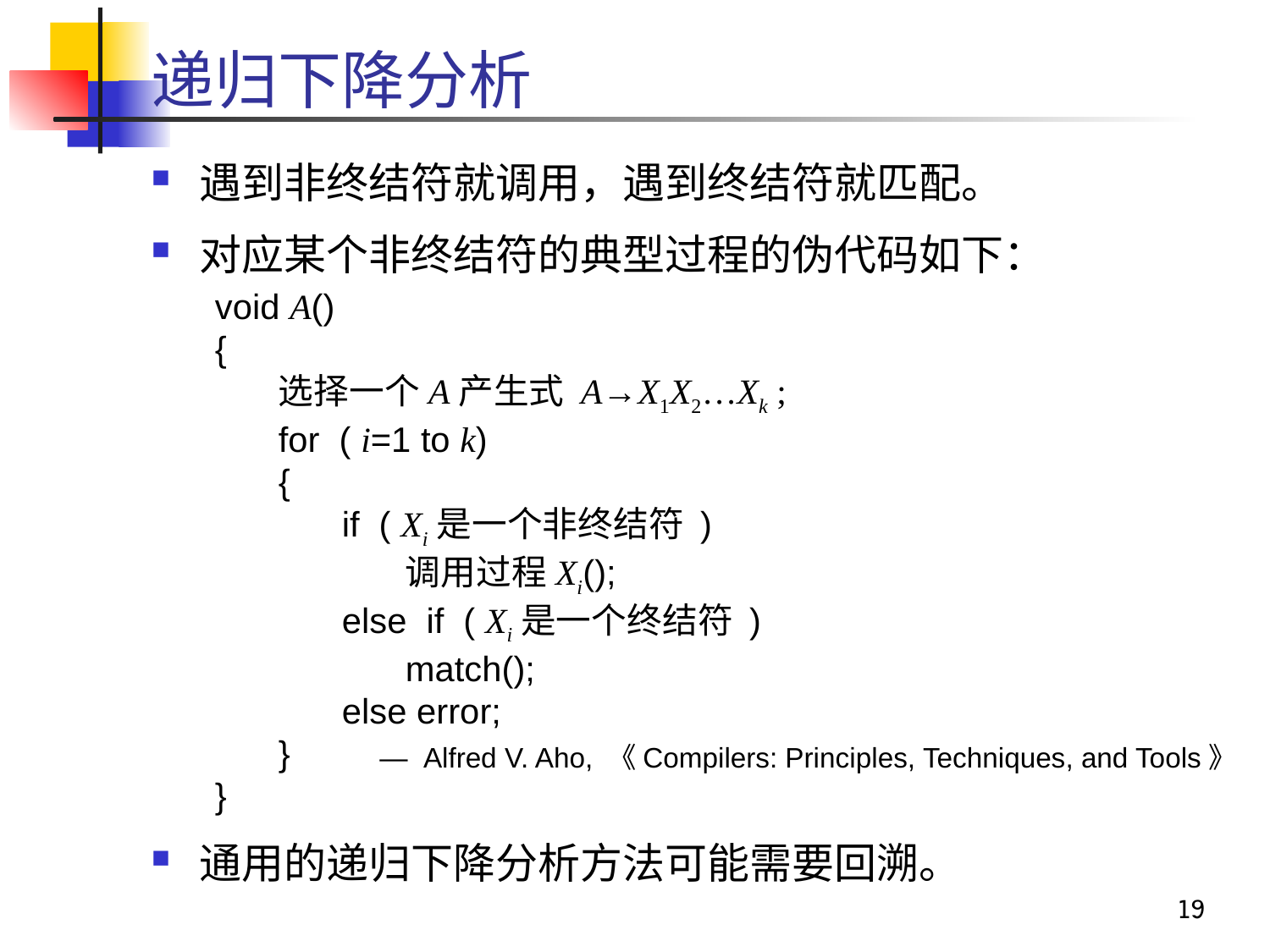

# 递归下降分析
遇到非终结符就调用，遇到终结符就匹配。
对应某个非终结符的典型过程的伪代码如下：
void A()
{
选择一个A产生式 A→X1X2…Xk ;
for  ( i=1 to k)
{
if  ( Xi是一个非终结符 )
调用过程Xi();
else  if  ( Xi是一个终结符 )
match();
else error;
}
}
通用的递归下降分析方法可能需要回溯。

—  Alfred V. Aho, 《Compilers: Principles, Techniques, and Tools》
19